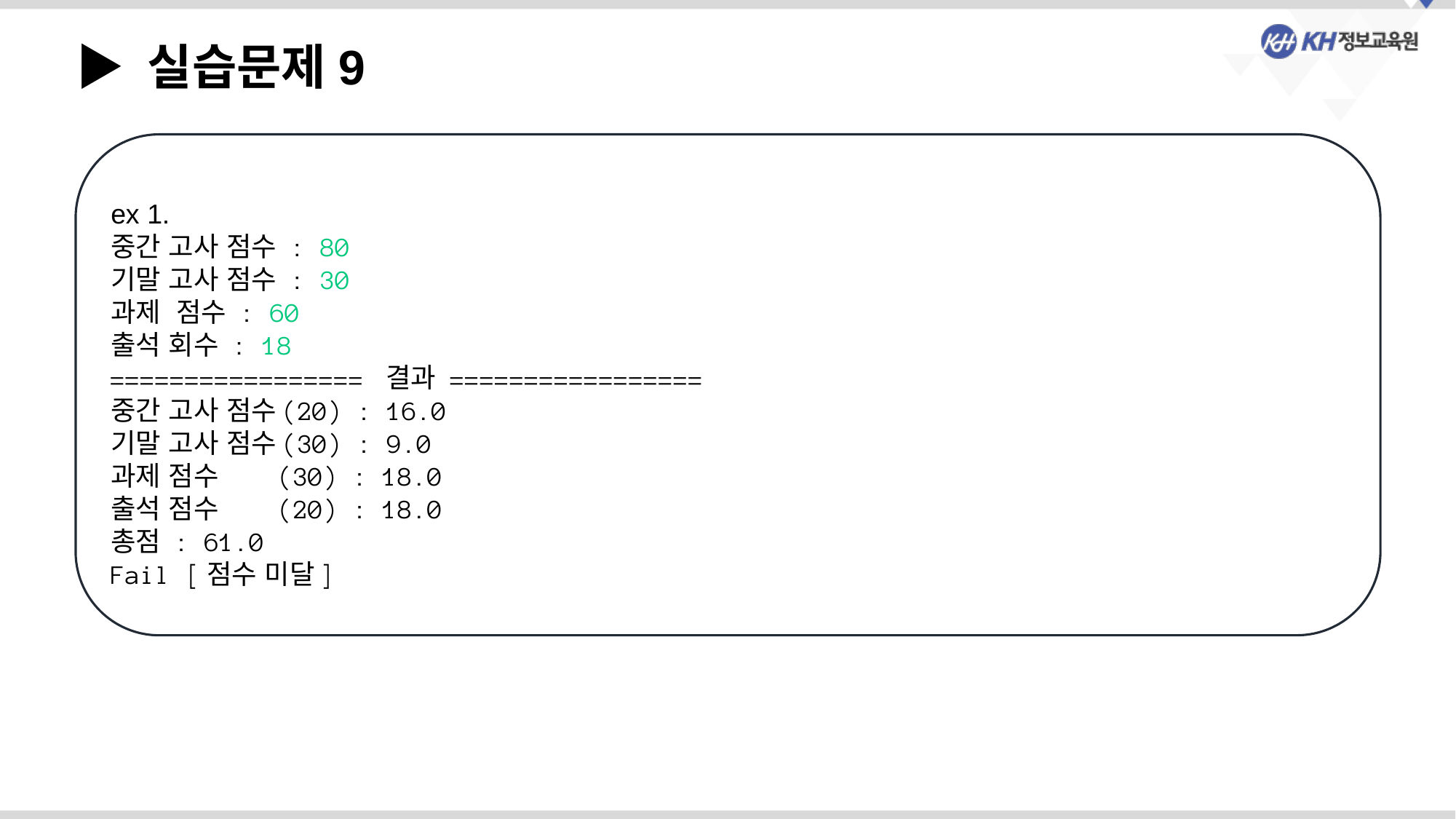

▶ 실습문제9
ex 1.
중간 고사 점수 : 80
기말 고사 점수 : 30
과제  점수 : 60
출석 회수 : 18
================= 결과 =================
중간 고사 점수(20) : 16.0
기말 고사 점수(30) : 9.0
과제 점수       (30) : 18.0
출석 점수       (20) : 18.0
총점 : 61.0
Fail [점수 미달]